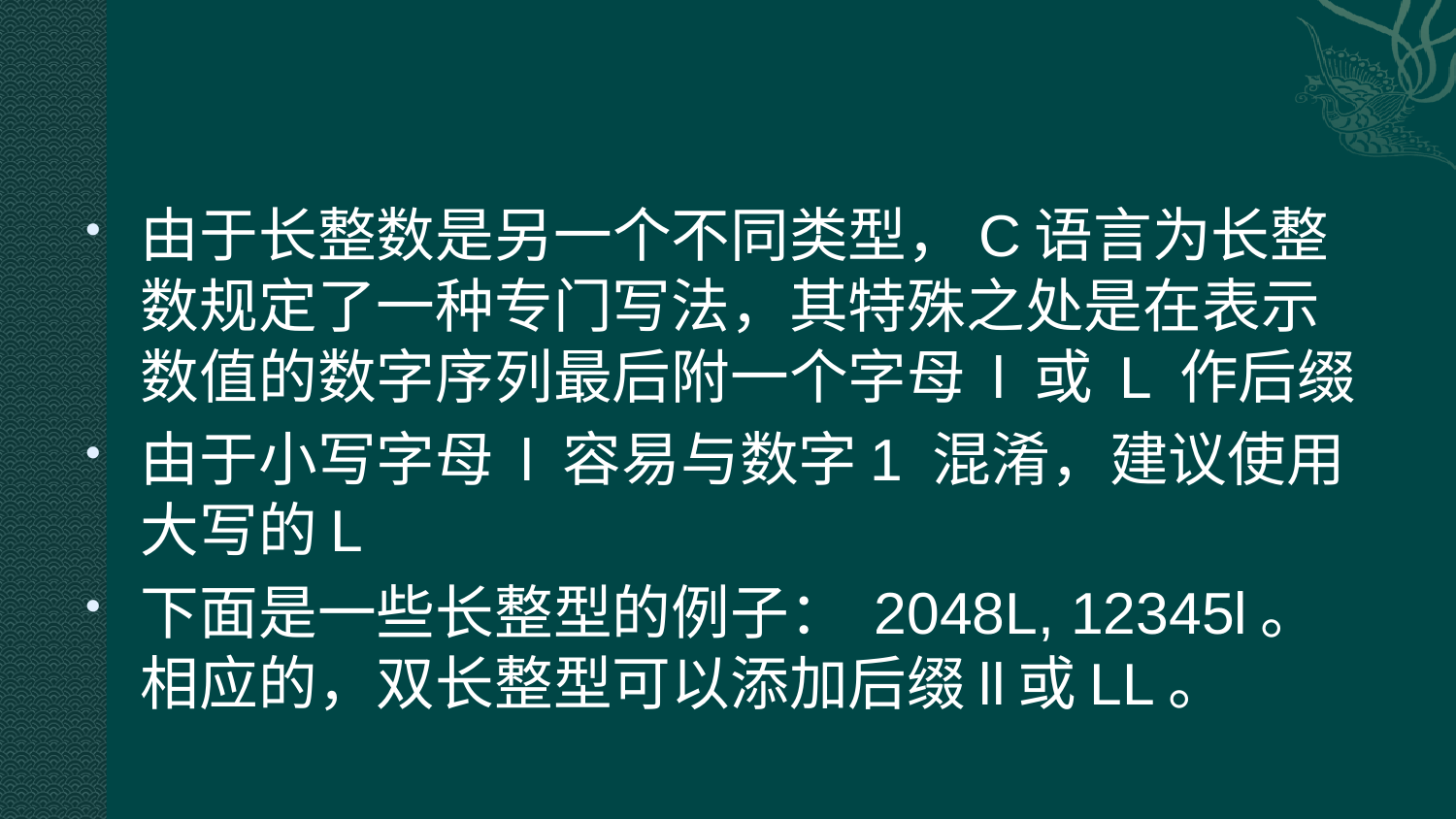

#
由于长整数是另一个不同类型，C语言为长整数规定了一种专门写法，其特殊之处是在表示数值的数字序列最后附一个字母 l 或 L 作后缀
由于小写字母 l 容易与数字1 混淆，建议使用大写的L
下面是一些长整型的例子： 2048L, 12345l。相应的，双长整型可以添加后缀ll或LL。